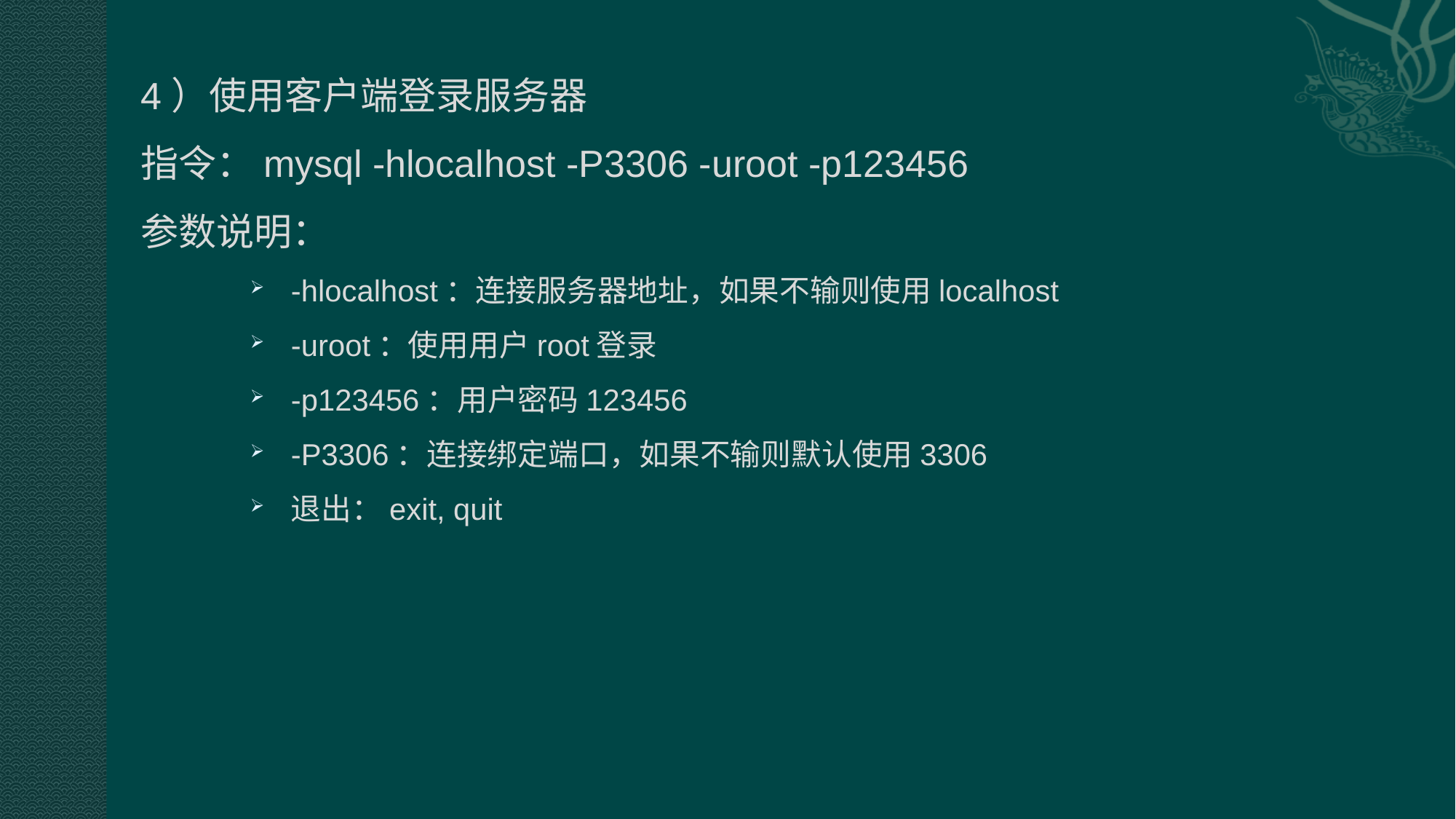

4）使用客户端登录服务器
指令：mysql -hlocalhost -P3306 -uroot -p123456
参数说明：
-hlocalhost：连接服务器地址，如果不输则使用localhost
-uroot：使用用户root登录
-p123456：用户密码123456
-P3306：连接绑定端口，如果不输则默认使用3306
退出：exit, quit